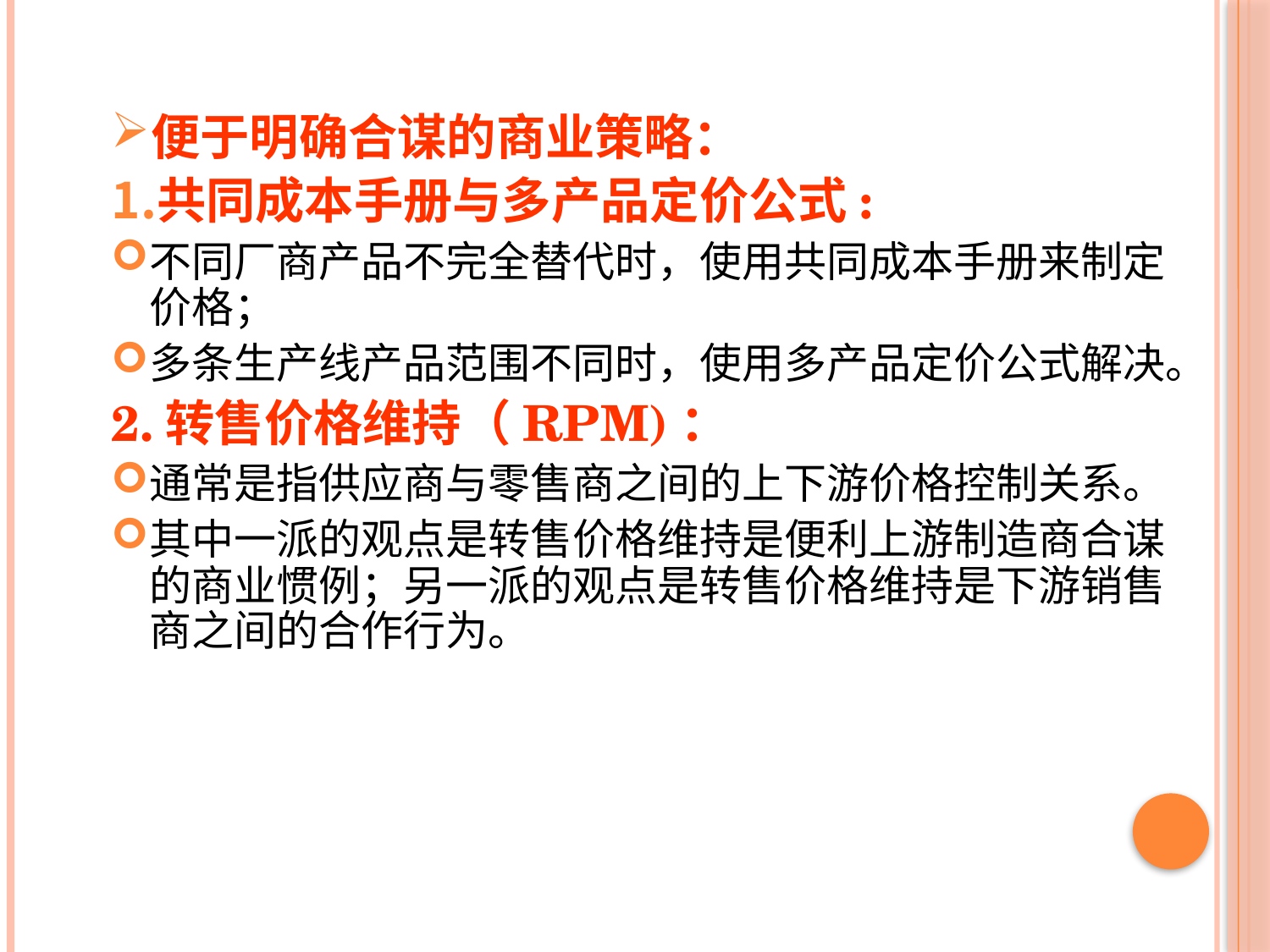

便于明确合谋的商业策略：
共同成本手册与多产品定价公式:
不同厂商产品不完全替代时，使用共同成本手册来制定价格；
多条生产线产品范围不同时，使用多产品定价公式解决。
2.转售价格维持（RPM)：
通常是指供应商与零售商之间的上下游价格控制关系。
其中一派的观点是转售价格维持是便利上游制造商合谋的商业惯例；另一派的观点是转售价格维持是下游销售商之间的合作行为。